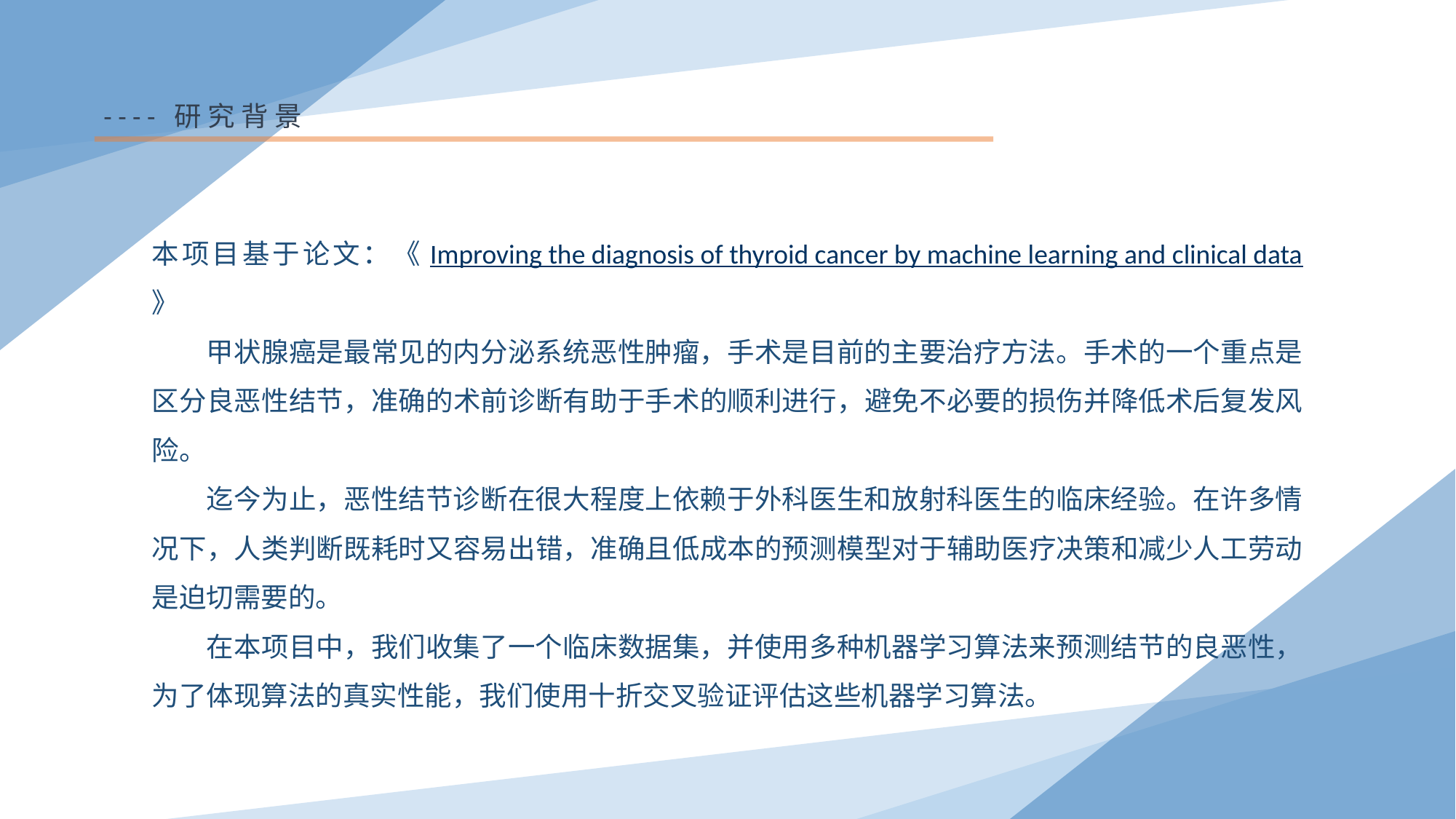

- - - -  研 究 背 景

本项目基于论文：《Improving the diagnosis of thyroid cancer by machine learning and clinical data》
甲状腺癌是最常见的内分泌系统恶性肿瘤，手术是目前的主要治疗方法。手术的一个重点是区分良恶性结节，准确的术前诊断有助于手术的顺利进行，避免不必要的损伤并降低术后复发风险。
迄今为止，恶性结节诊断在很大程度上依赖于外科医生和放射科医生的临床经验。在许多情况下，人类判断既耗时又容易出错，准确且低成本的预测模型对于辅助医疗决策和减少人工劳动是迫切需要的。
在本项目中，我们收集了一个临床数据集，并使用多种机器学习算法来预测结节的良恶性，为了体现算法的真实性能，我们使用十折交叉验证评估这些机器学习算法。